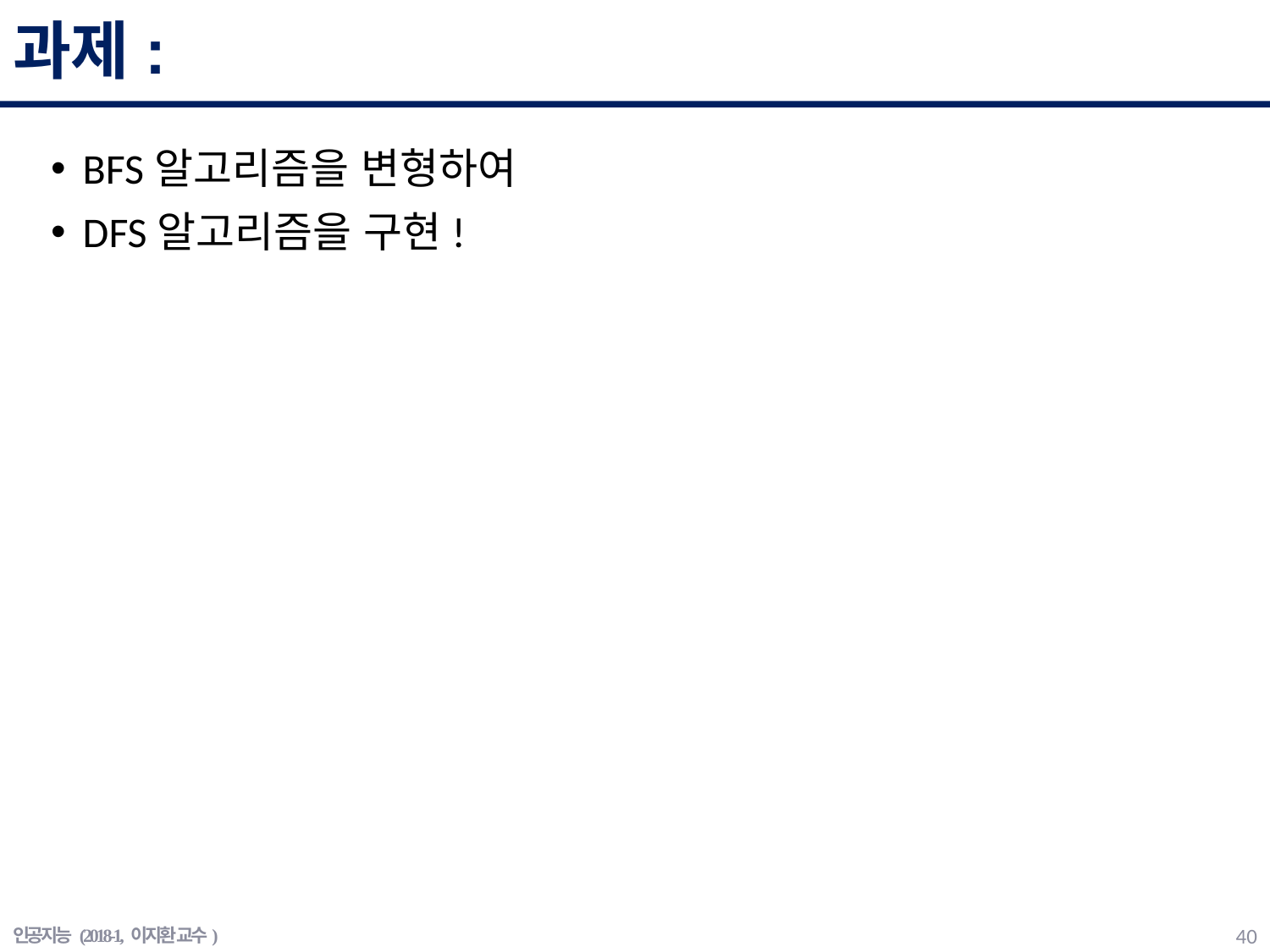

# 과제:
BFS알고리즘을 변형하여
DFS알고리즘을 구현!
인공지능 (2018-1, 이지환 교수)
40